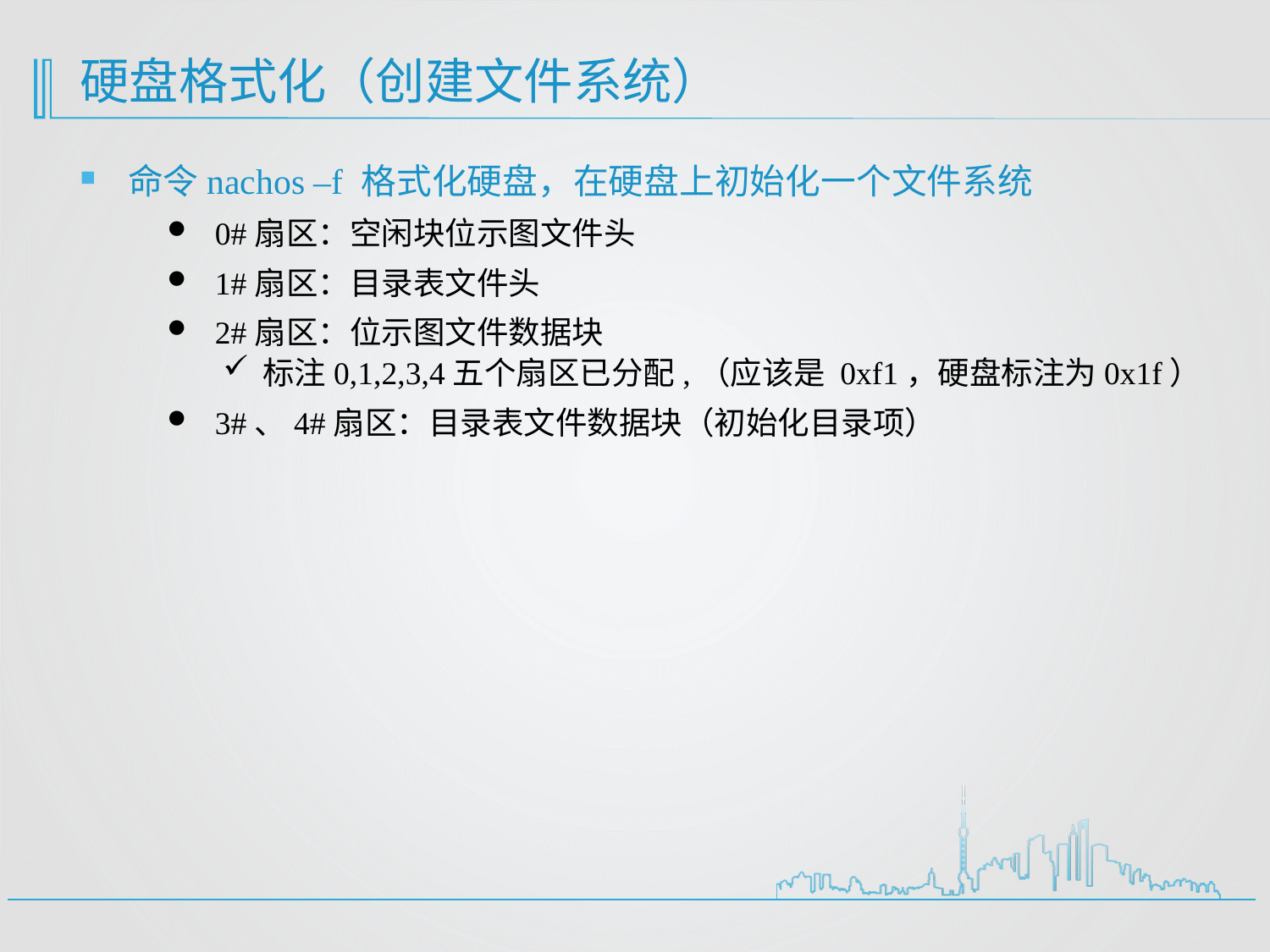

# 硬盘格式化（创建文件系统）
命令nachos –f 格式化硬盘，在硬盘上初始化一个文件系统
0#扇区：空闲块位示图文件头
1#扇区：目录表文件头
2#扇区：位示图文件数据块
标注0,1,2,3,4五个扇区已分配,（应该是 0xf1，硬盘标注为0x1f）
3#、4#扇区：目录表文件数据块（初始化目录项）